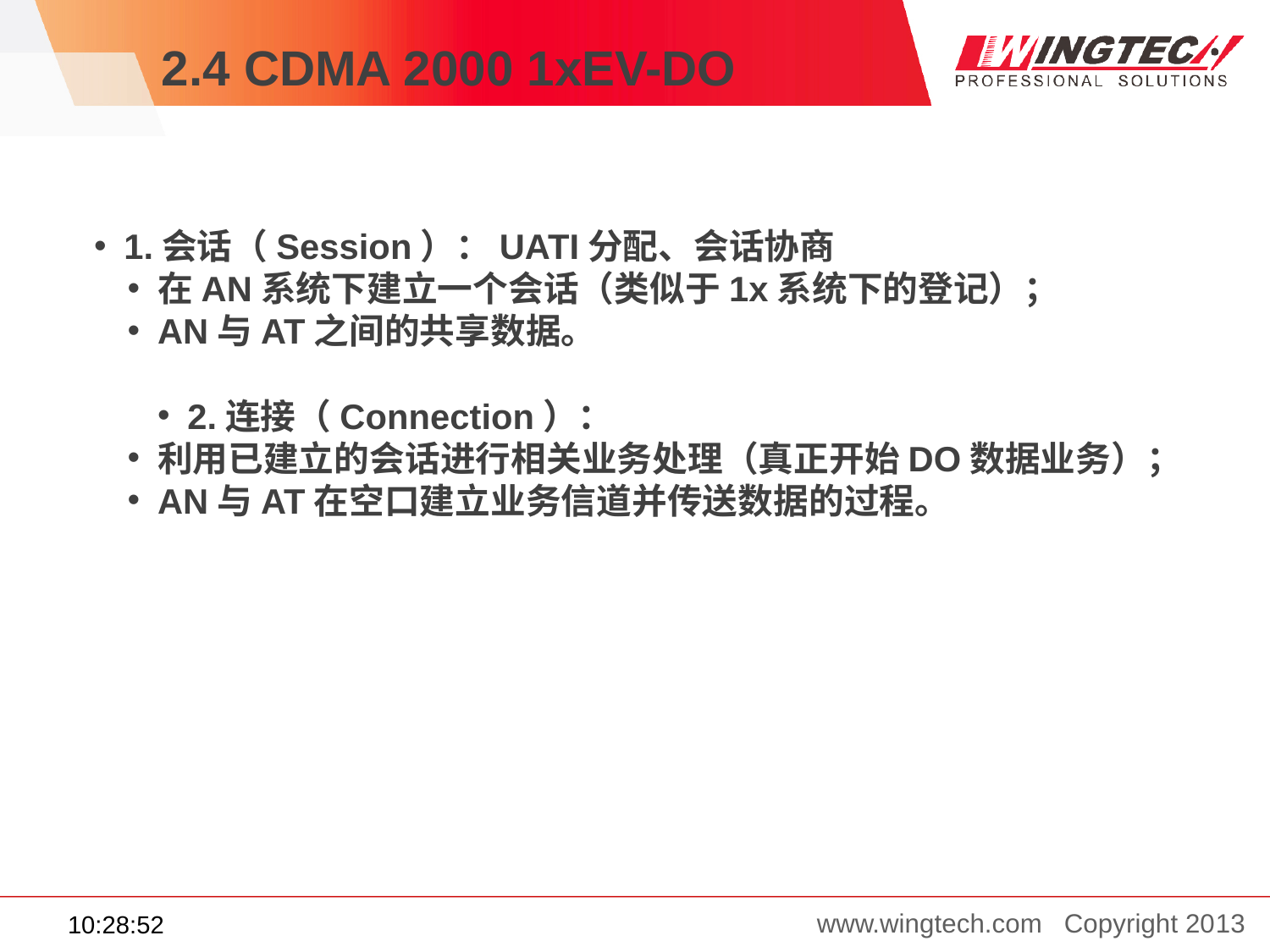

# 2.4 CDMA 2000 1xEV-DO
1.会话（Session）：UATI分配、会话协商
在AN系统下建立一个会话（类似于1x系统下的登记）；
AN与AT之间的共享数据。

2.连接（Connection）：
利用已建立的会话进行相关业务处理（真正开始DO数据业务）；
AN与AT在空口建立业务信道并传送数据的过程。